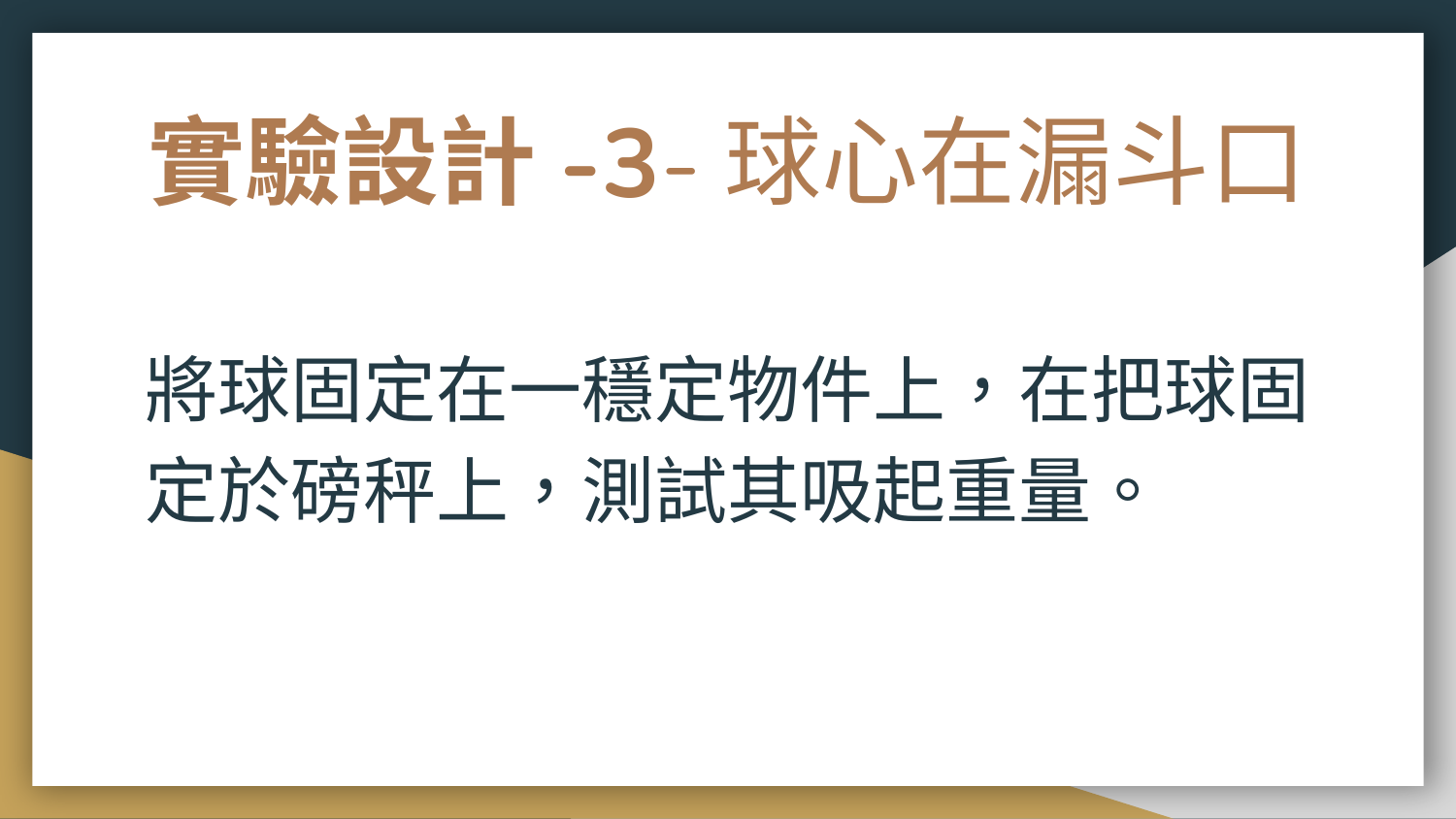

# 實驗設計-3-球心在漏斗口

將球固定在一穩定物件上，在把球固定於磅秤上，測試其吸起重量。